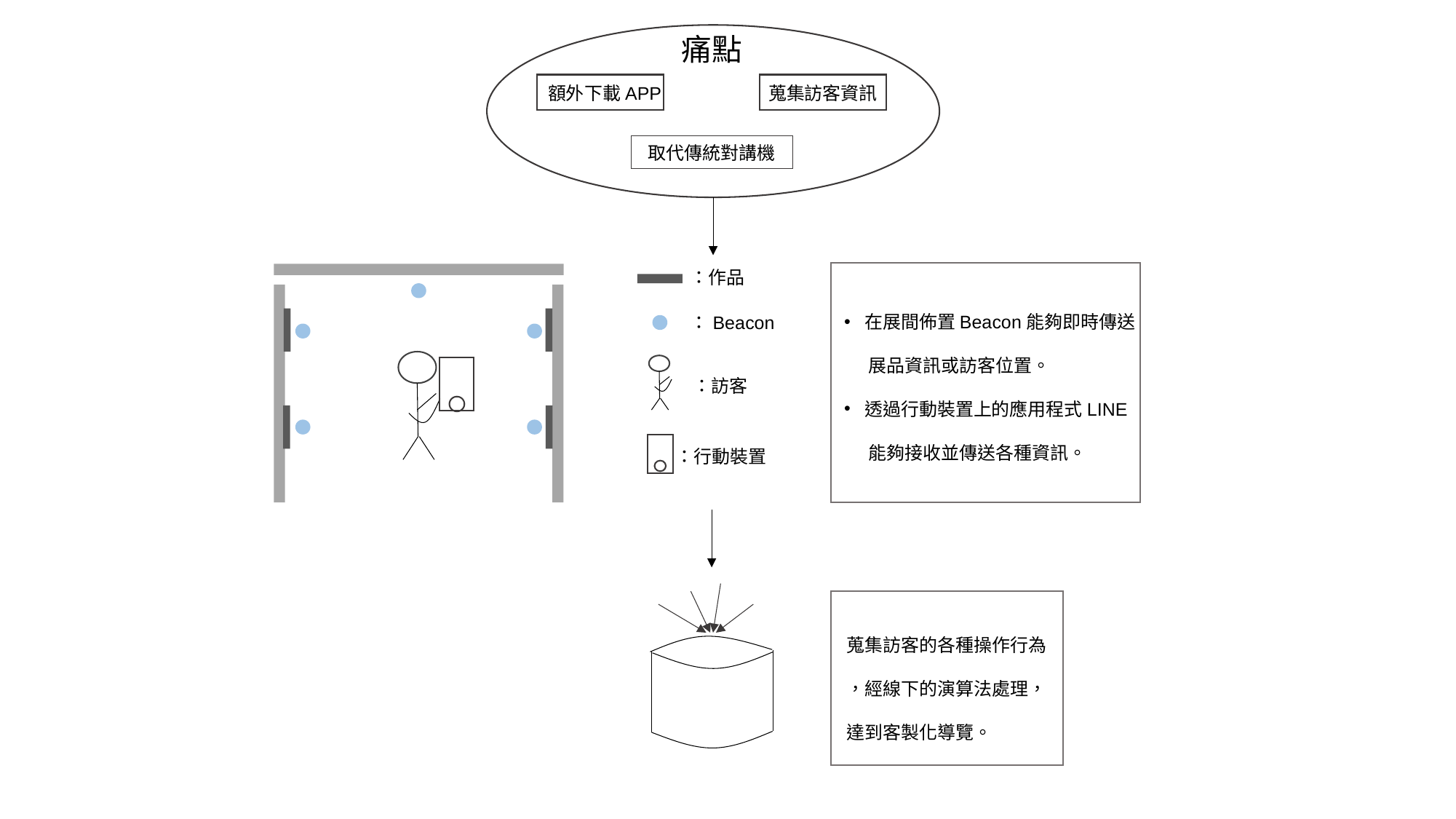

蒐集訪客資訊

額外下載APP
取代傳統對講機

痛點
：作品

：Beacon

：訪客

：行動裝置

在展間佈置Beacon能夠即時傳送
     展品資訊或訪客位置。
透過行動裝置上的應用程式LINE
     能夠接收並傳送各種資訊。

蒐集訪客的各種操作行為
，經線下的演算法處理，
達到客製化導覽。